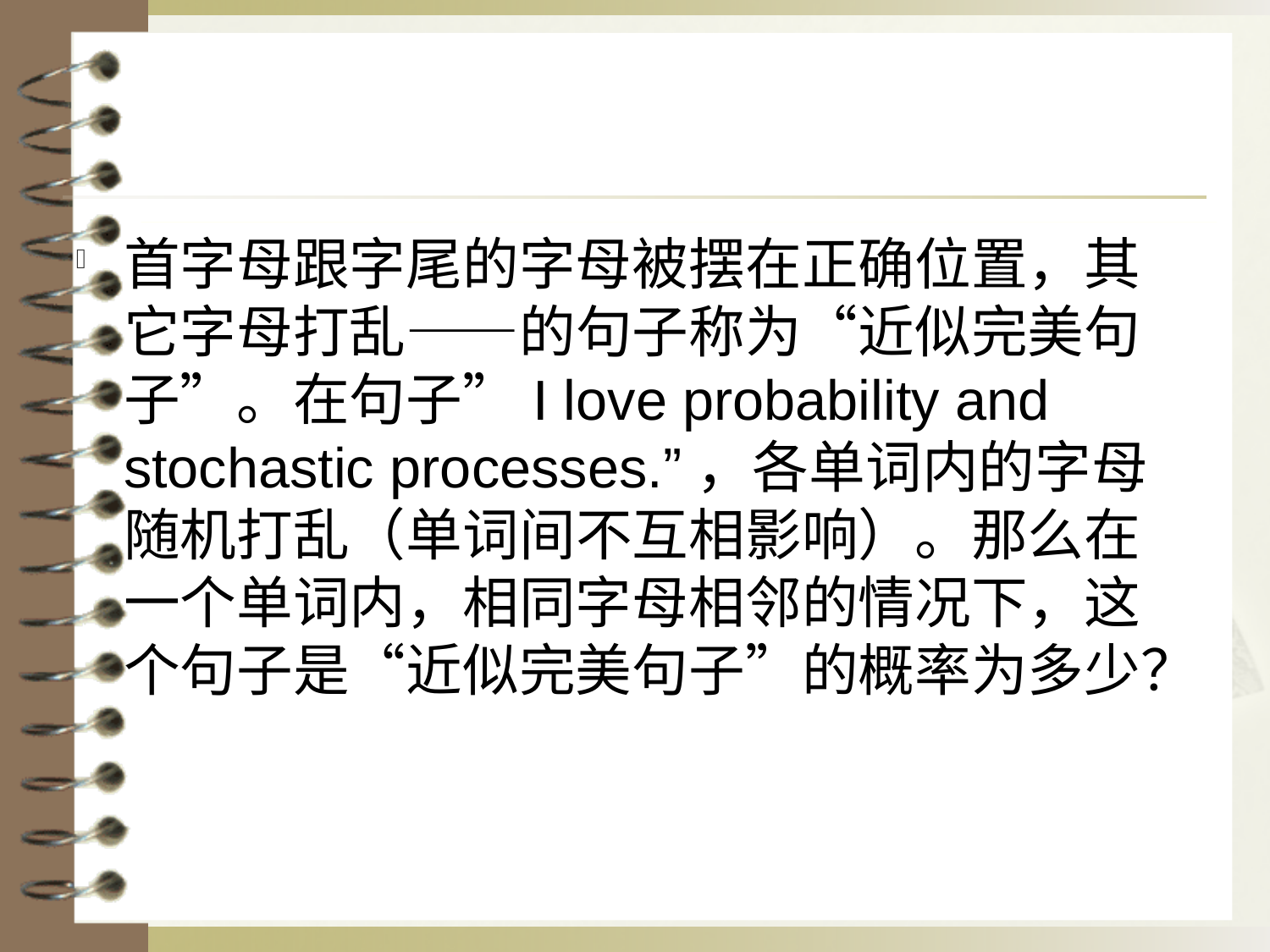

#
首字母跟字尾的字母被摆在正确位置，其它字母打乱——的句子称为“近似完美句子”。在句子”I love probability and stochastic processes.”，各单词内的字母随机打乱（单词间不互相影响）。那么在一个单词内，相同字母相邻的情况下，这个句子是“近似完美句子”的概率为多少？